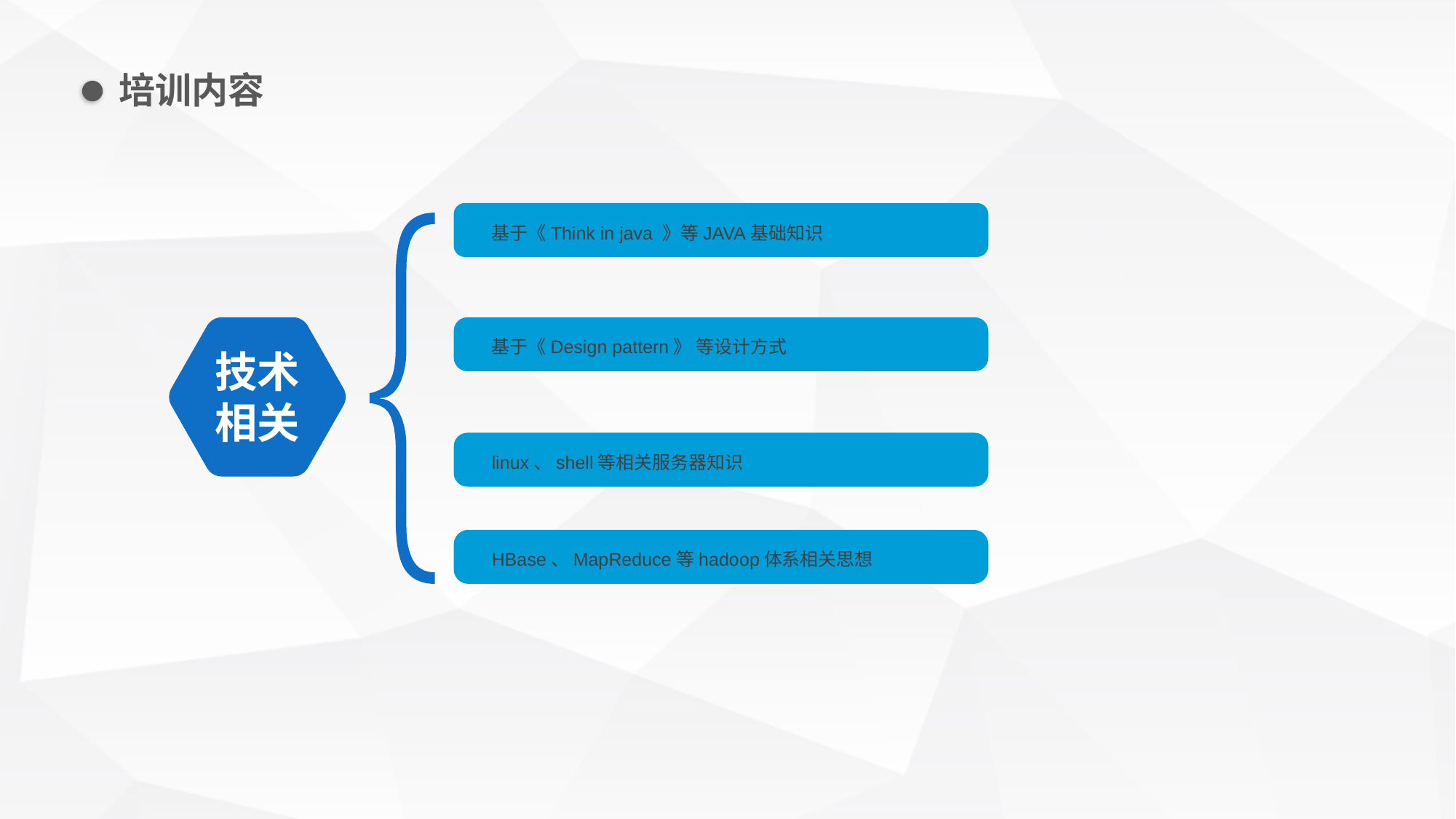

培训内容

基于《Think in java 》等JAVA基础知识

基于《Design pattern》 等设计方式
技术相关

linux、shell等相关服务器知识

HBase、MapReduce等hadoop体系相关思想